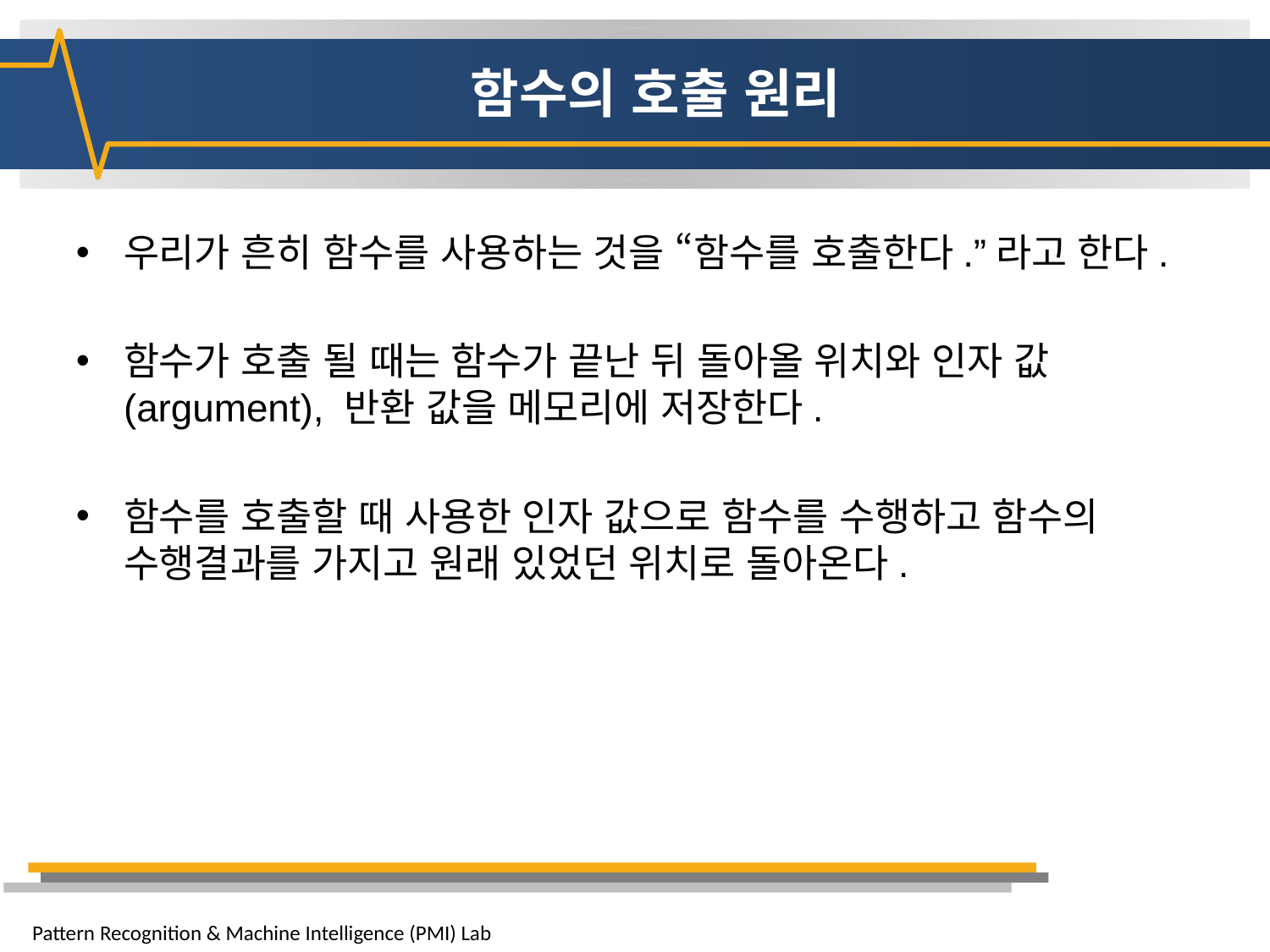

# 함수의 호출 원리
우리가 흔히 함수를 사용하는 것을 “함수를 호출한다.”라고 한다.

함수가 호출 될 때는 함수가 끝난 뒤 돌아올 위치와 인자 값(argument), 반환 값을 메모리에 저장한다.

함수를 호출할 때 사용한 인자 값으로 함수를 수행하고 함수의 수행결과를 가지고 원래 있었던 위치로 돌아온다.